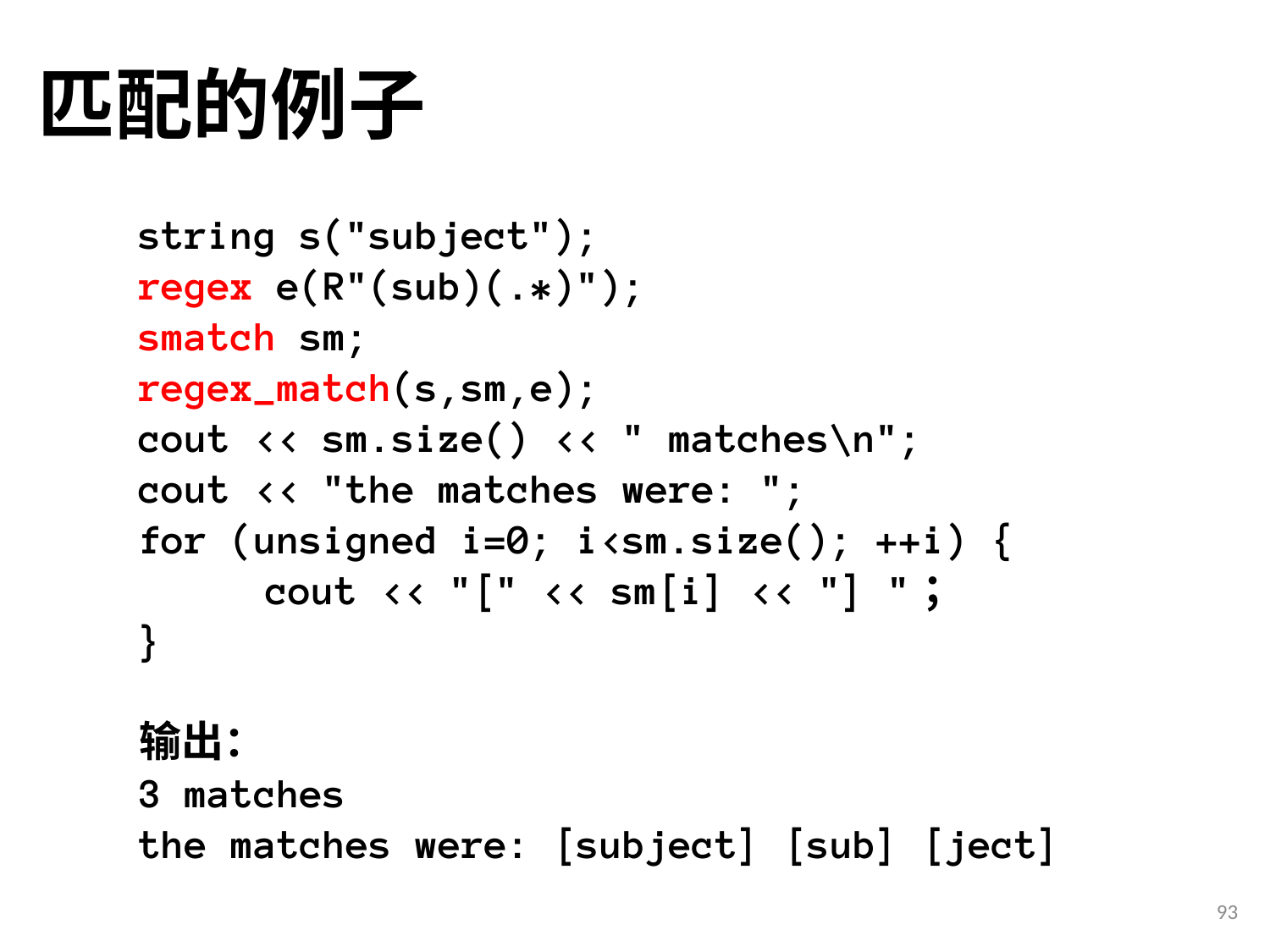

# 匹配的例子
string s("subject");
regex e(R"(sub)(.*)");
smatch sm;
regex_match(s,sm,e);
cout << sm.size() << " matches\n";
cout << "the matches were: ";
for (unsigned i=0; i<sm.size(); ++i) {
	cout << "[" << sm[i] << "] "；
}

输出：
3 matches
the matches were: [subject] [sub] [ject]
93